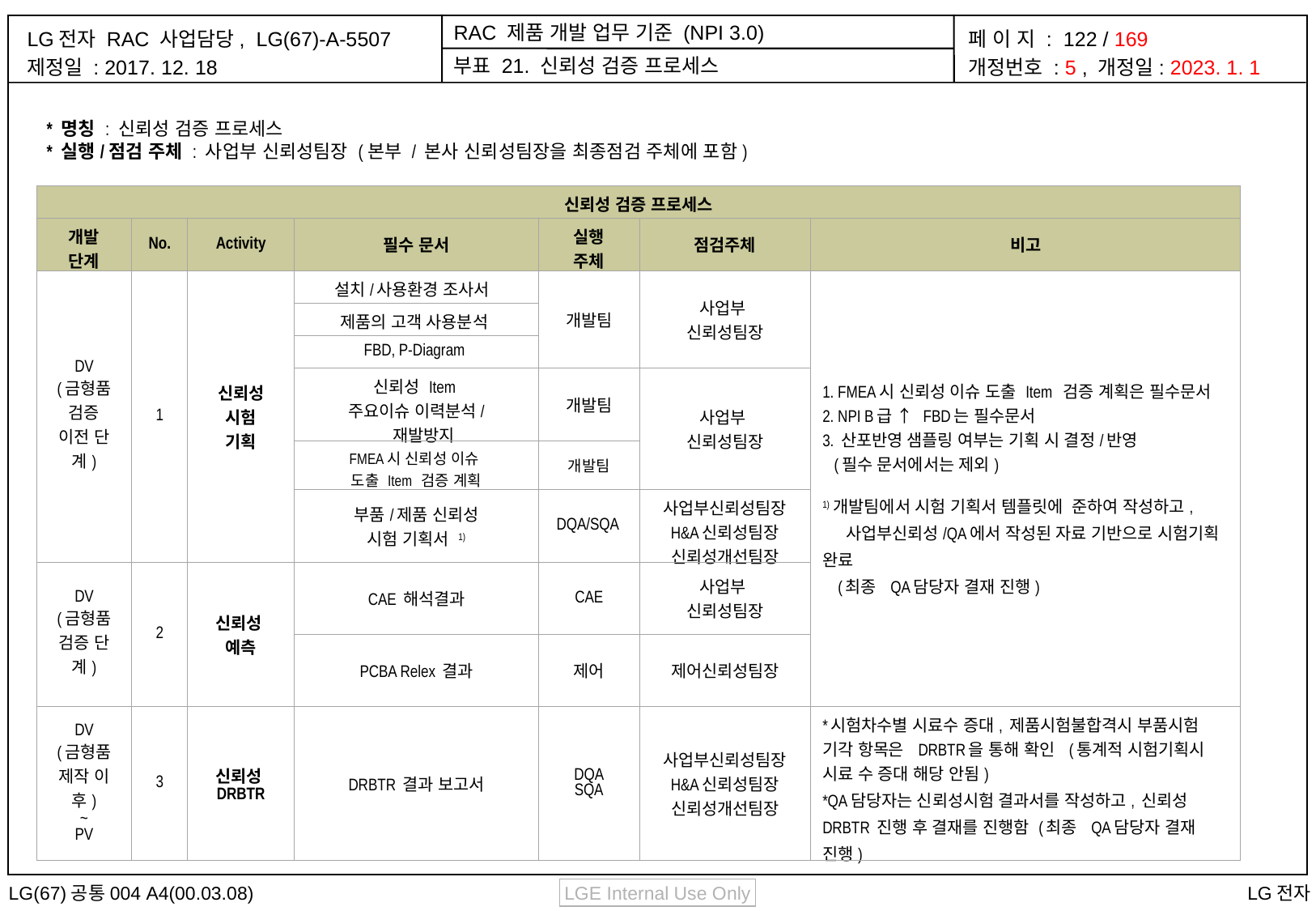

부표 21. 신뢰성 검증 프로세스
  * 명칭 : 신뢰성 검증 프로세스
  * 실행/점검 주체 : 사업부 신뢰성팀장 (본부 / 본사 신뢰성팀장을 최종점검 주체에 포함)
| 신뢰성 검증 프로세스 |  |  |  |  |  |  |
| --- | --- | --- | --- | --- | --- | --- |
| 개발 단계 | No. | Activity | 필수 문서 | 실행 주체 | 점검주체 | 비고 |
| DV (금형품 검증 이전 단계) | 1 | 신뢰성 시험 기획 | 설치/사용환경 조사서 | 개발팀 | 사업부 신뢰성팀장 | 1. FMEA시 신뢰성 이슈 도출 Item 검증 계획은 필수문서 2. NPI B급 ↑ FBD는 필수문서 3. 산포반영 샘플링 여부는 기획 시 결정/반영 (필수 문서에서는 제외) 1) 개발팀에서 시험 기획서 템플릿에 준하여 작성하고, 사업부신뢰성/QA에서 작성된 자료 기반으로 시험기획 완료 (최종 QA담당자 결재 진행) |
|  |  |  | 제품의 고객 사용분석 |  |  |  |
|  |  |  | FBD, P-Diagram |  |  |  |
|  |  |  | 신뢰성 Item 주요이슈 이력분석/ 재발방지 | 개발팀 | 사업부 신뢰성팀장 |  |
|  |  |  | FMEA시 신뢰성 이슈 도출 Item 검증 계획 | 개발팀 |  |  |
|  |  |  | 부품/제품 신뢰성 시험 기획서 1) | DQA/SQA | 사업부신뢰성팀장 H&A신뢰성팀장 신뢰성개선팀장 |  |
| DV (금형품 검증 단계) | 2 | 신뢰성 예측 | CAE 해석결과 | CAE | 사업부 신뢰성팀장 |  |
|  |  |  | PCBA Relex 결과 | 제어 | 제어신뢰성팀장 |  |
| DV (금형품 제작 이후) ~ PV | 3 | 신뢰성 DRBTR | DRBTR 결과 보고서 | DQA SQA | 사업부신뢰성팀장 H&A신뢰성팀장 신뢰성개선팀장 | \*시험차수별 시료수 증대, 제품시험불합격시 부품시험 기각 항목은 DRBTR을 통해 확인 (통계적 시험기획시 시료 수 증대 해당 안됨) \*QA담당자는 신뢰성시험 결과서를 작성하고, 신뢰성 DRBTR 진행 후 결재를 진행함 (최종 QA담당자 결재 진행) |